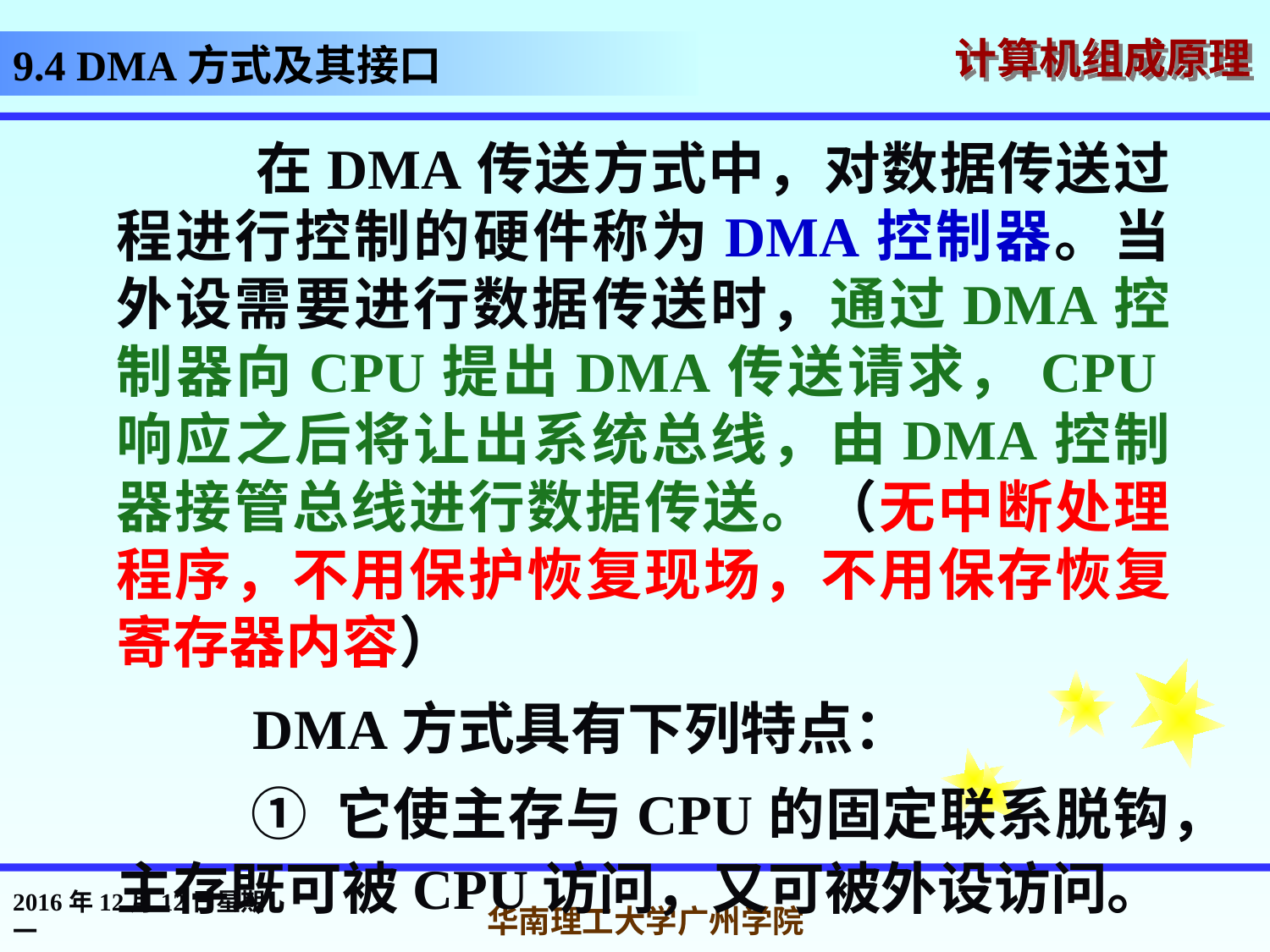

# 9.4 DMA方式及其接口
            在DMA传送方式中，对数据传送过程进行控制的硬件称为DMA控制器。当外设需要进行数据传送时，通过DMA控制器向CPU提出DMA传送请求，CPU响应之后将让出系统总线，由DMA控制器接管总线进行数据传送。（无中断处理程序，不用保护恢复现场，不用保存恢复寄存器内容）
             DMA方式具有下列特点：
             ① 它使主存与CPU的固定联系脱钩，主存既可被CPU访问，又可被外设访问。
2016年12月12日星期一
华南理工大学广州学院